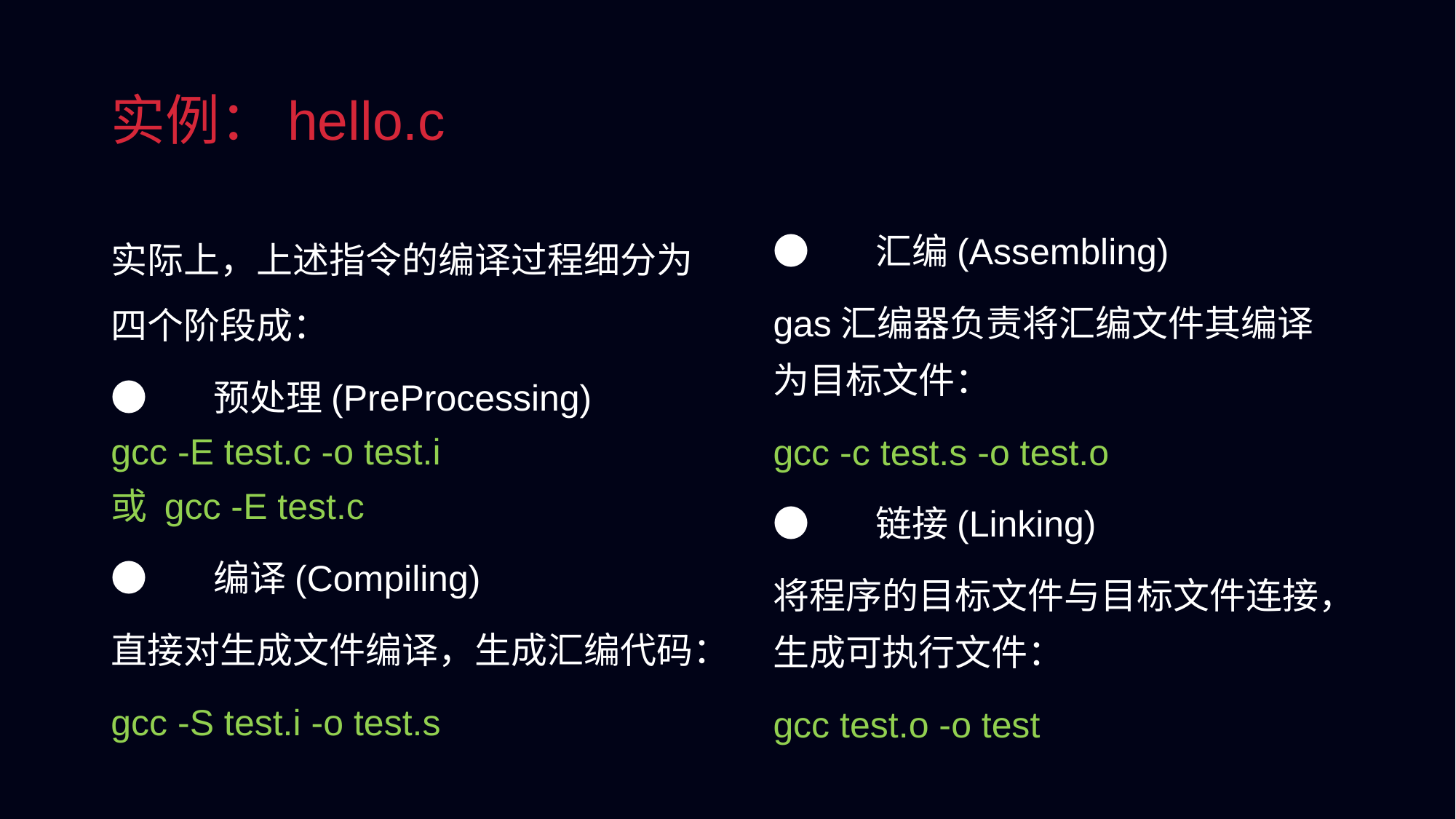

实例：hello.c
实际上，上述指令的编译过程细分为四个阶段成：
●       预处理(PreProcessing)
gcc -E test.c -o test.i
或 gcc -E test.c
●       编译(Compiling)
直接对生成文件编译，生成汇编代码：
gcc -S test.i -o test.s
●       汇编(Assembling)
gas汇编器负责将汇编文件其编译为目标文件：
gcc -c test.s -o test.o
●       链接(Linking)
将程序的目标文件与目标文件连接，生成可执行文件：
gcc test.o -o test